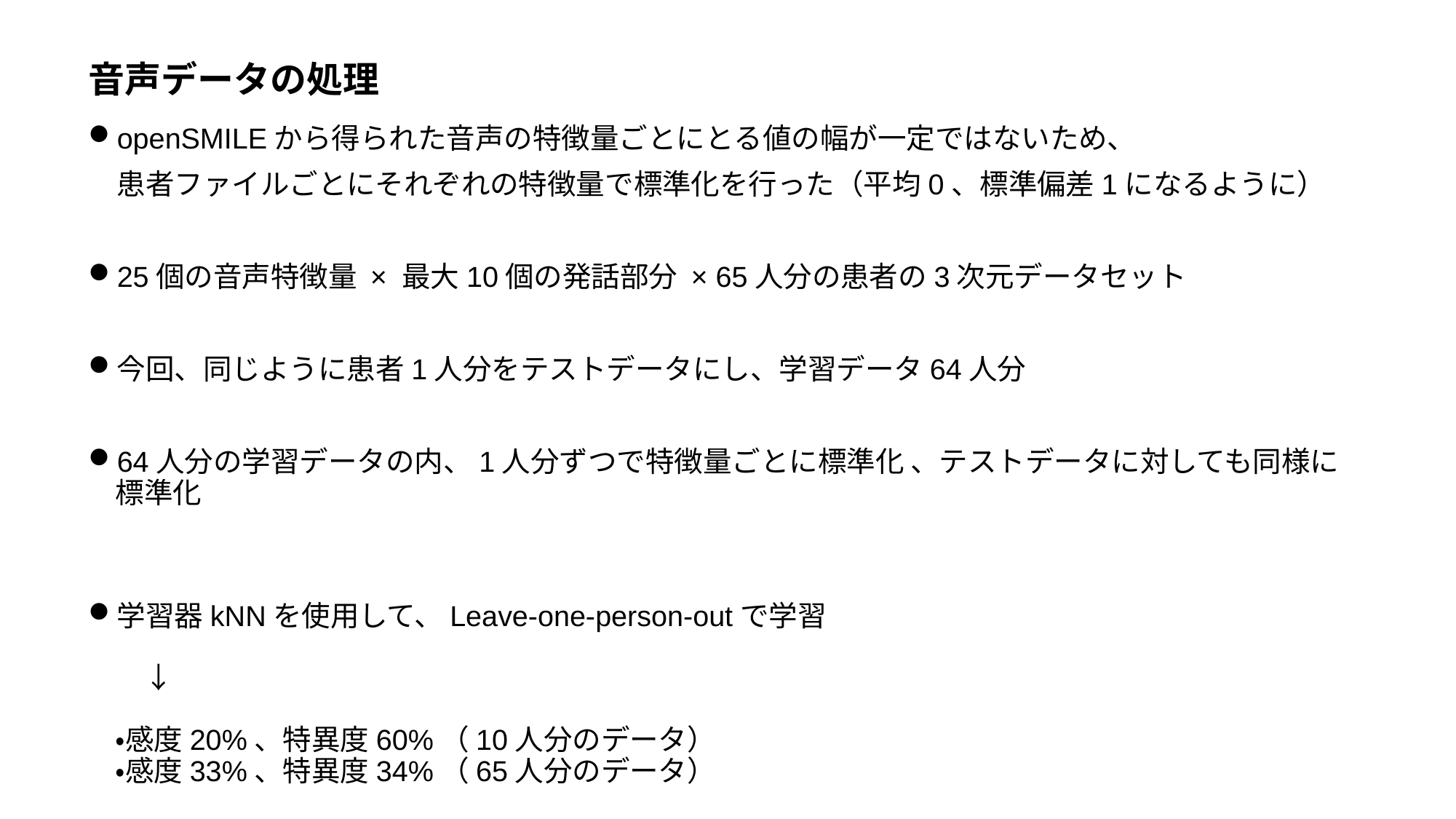

# 音声データの処理
openSMILEから得られた音声の特徴量ごとにとる値の幅が一定ではないため、
　患者ファイルごとにそれぞれの特徴量で標準化を行った（平均0、標準偏差1になるように）

25個の音声特徴量 × 最大10個の発話部分 × 65人分の患者の3次元データセット

今回、同じように患者1人分をテストデータにし、学習データ64人分

64人分の学習データの内、1人分ずつで特徴量ごとに標準化 、テストデータに対しても同様に標準化

学習器kNNを使用して、Leave-one-person-outで学習
　↓
・感度20%、特異度60%（10人分のデータ）
・感度33%、特異度34%（65人分のデータ）